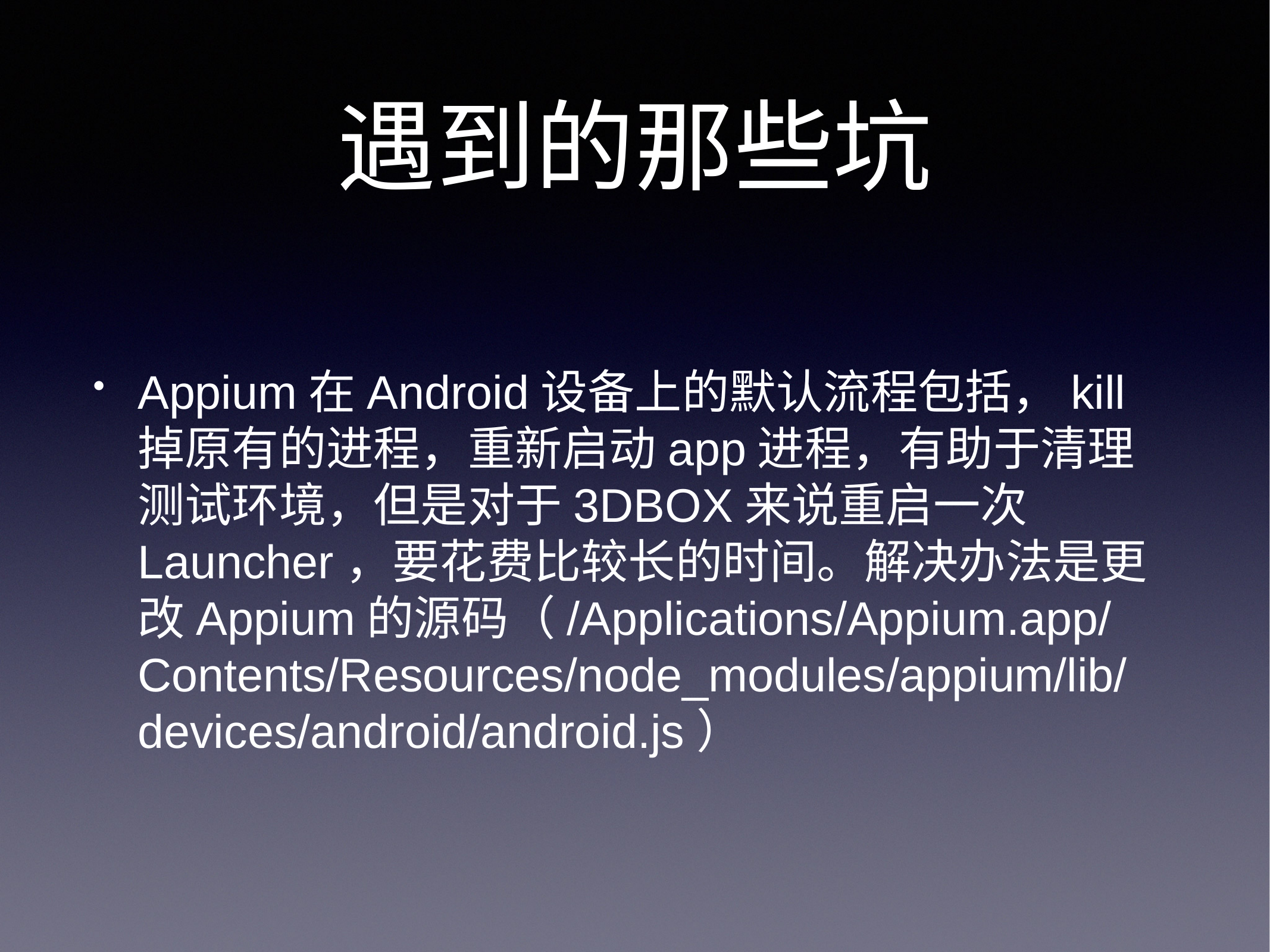

# 遇到的那些坑
Appium在Android设备上的默认流程包括，kill掉原有的进程，重新启动app进程，有助于清理测试环境，但是对于3DBOX来说重启一次Launcher，要花费比较长的时间。解决办法是更改Appium的源码（/Applications/Appium.app/Contents/Resources/node_modules/appium/lib/devices/android/android.js）